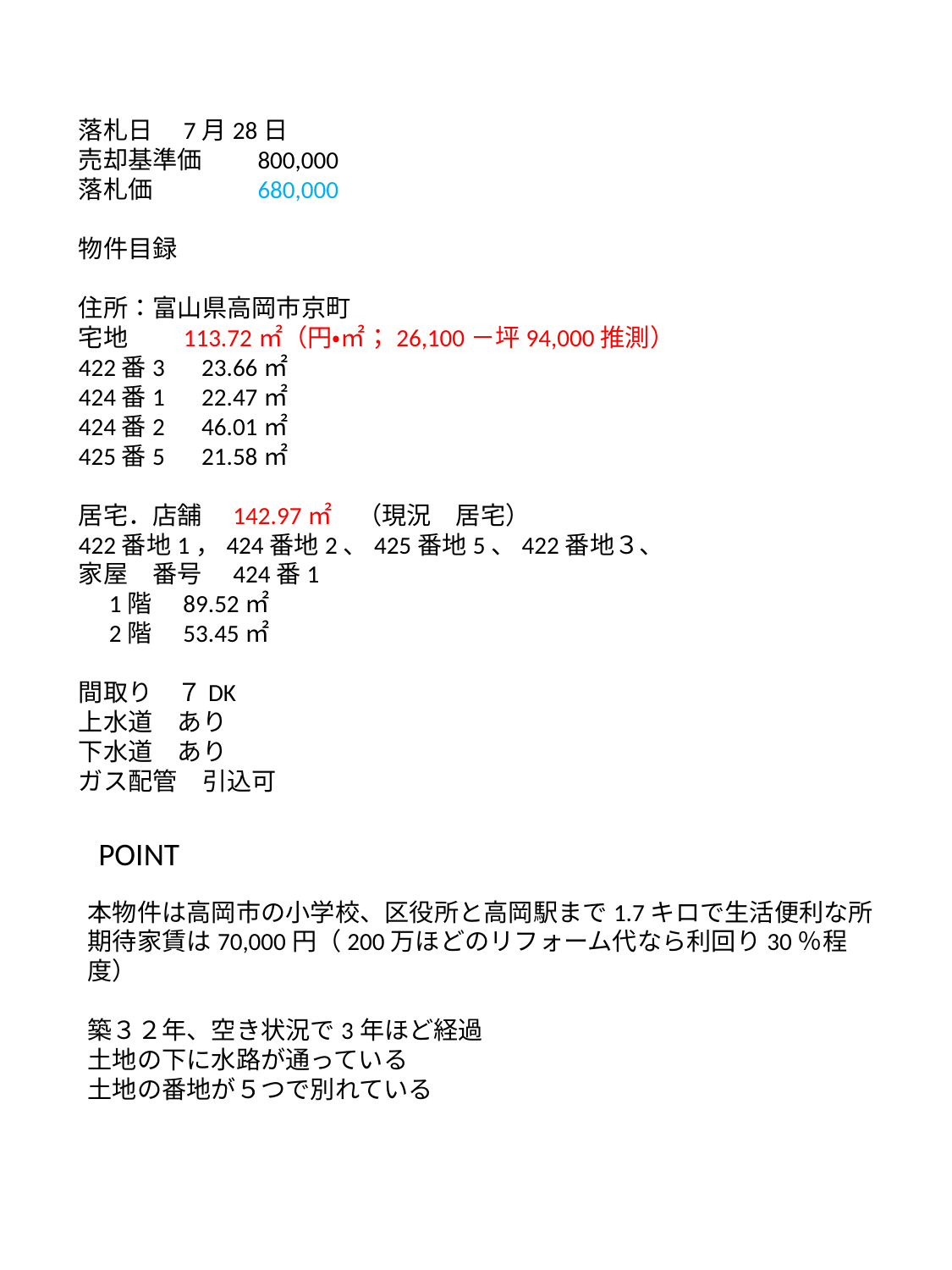

落札日　7月28日
売却基準価　　800,000
落札価　　　　680,000

物件目録

住所：富山県高岡市京町
宅地　　113.72㎡（円・㎡；26,100－坪94,000推測）
422番3　23.66㎡
424番1　22.47㎡
424番2　46.01㎡
425番5　21.58㎡

居宅．店舗　142.97㎡　（現況　居宅）
422番地1，424番地2、425番地5、422番地３、
家屋　番号　424番1
　1階　89.52㎡
　2階　53.45㎡

間取り　７DK
上水道　あり
下水道　あり
ガス配管　引込可

POINT

本物件は高岡市の小学校、区役所と高岡駅まで1.7キロで生活便利な所
期待家賃は70,000円（200万ほどのリフォーム代なら利回り30％程度）

築３２年、空き状況で3年ほど経過
土地の下に水路が通っている
土地の番地が５つで別れている